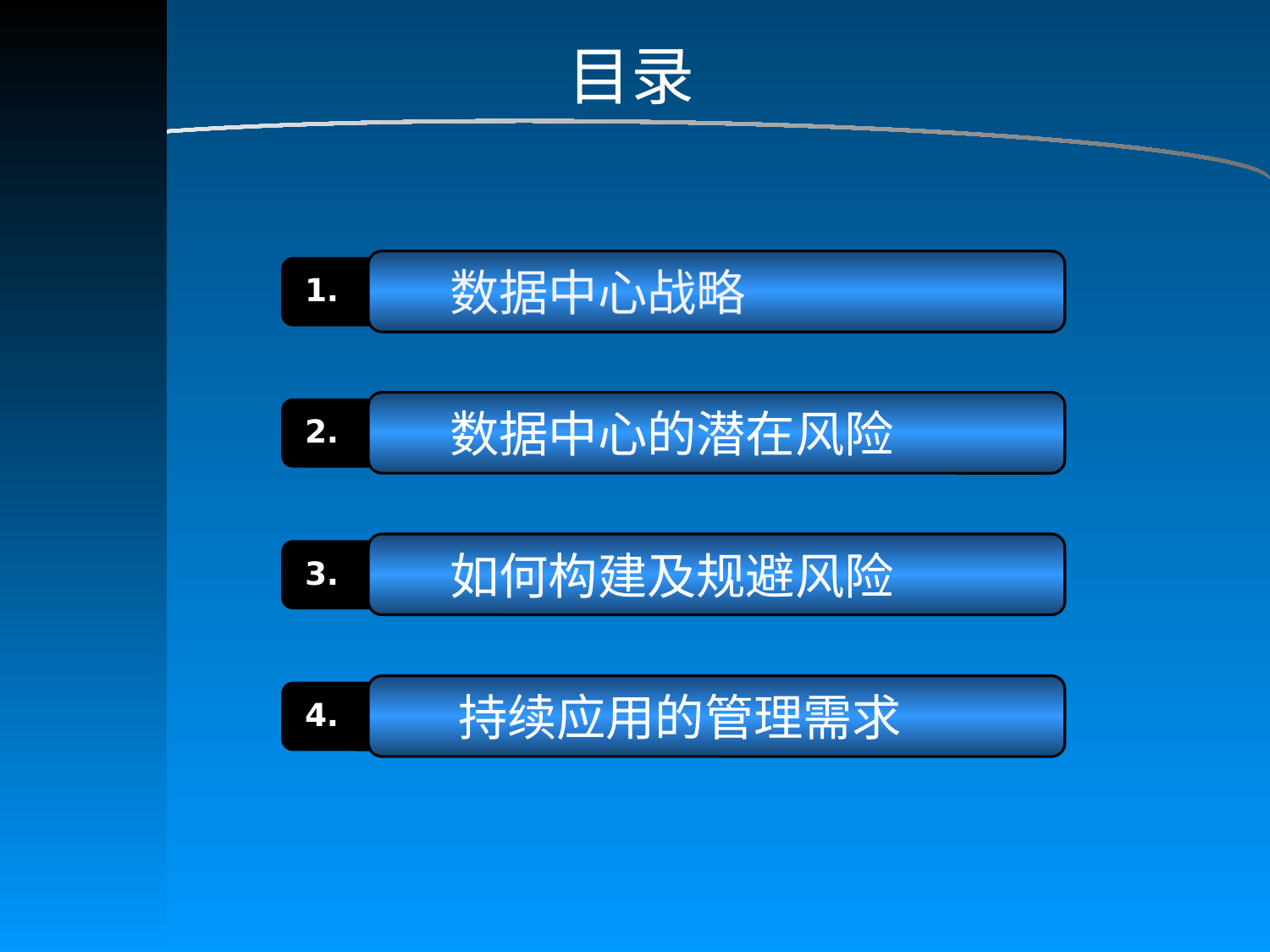

数据中心战略
目录
        数据中心的潜在风险

        如何构建及规避风险
 1.

        持续应用的管理需求
 2.

 3.

 4.